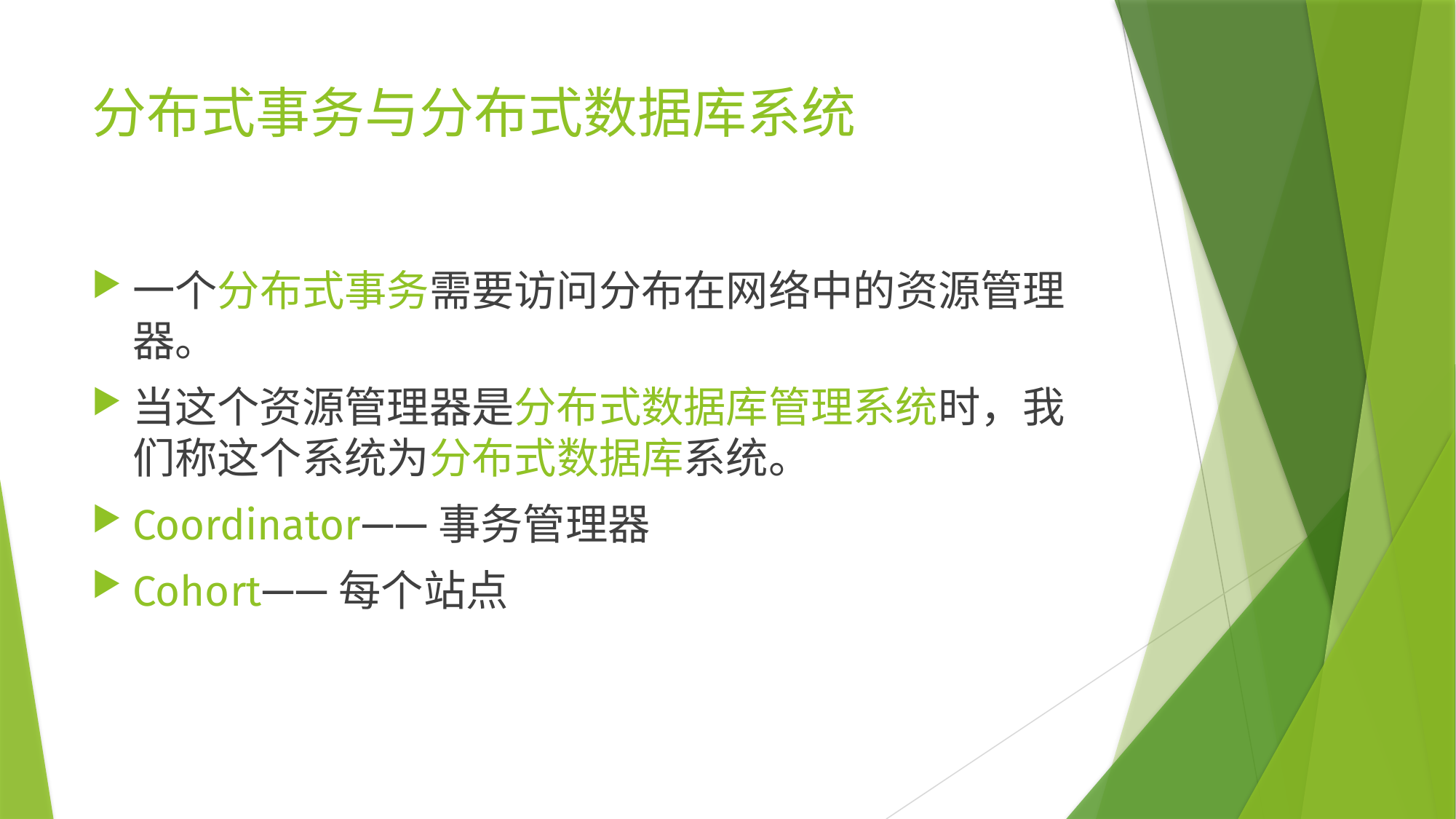

# 分布式事务与分布式数据库系统
一个分布式事务需要访问分布在网络中的资源管理器。
当这个资源管理器是分布式数据库管理系统时，我们称这个系统为分布式数据库系统。
Coordinator——事务管理器
Cohort——每个站点